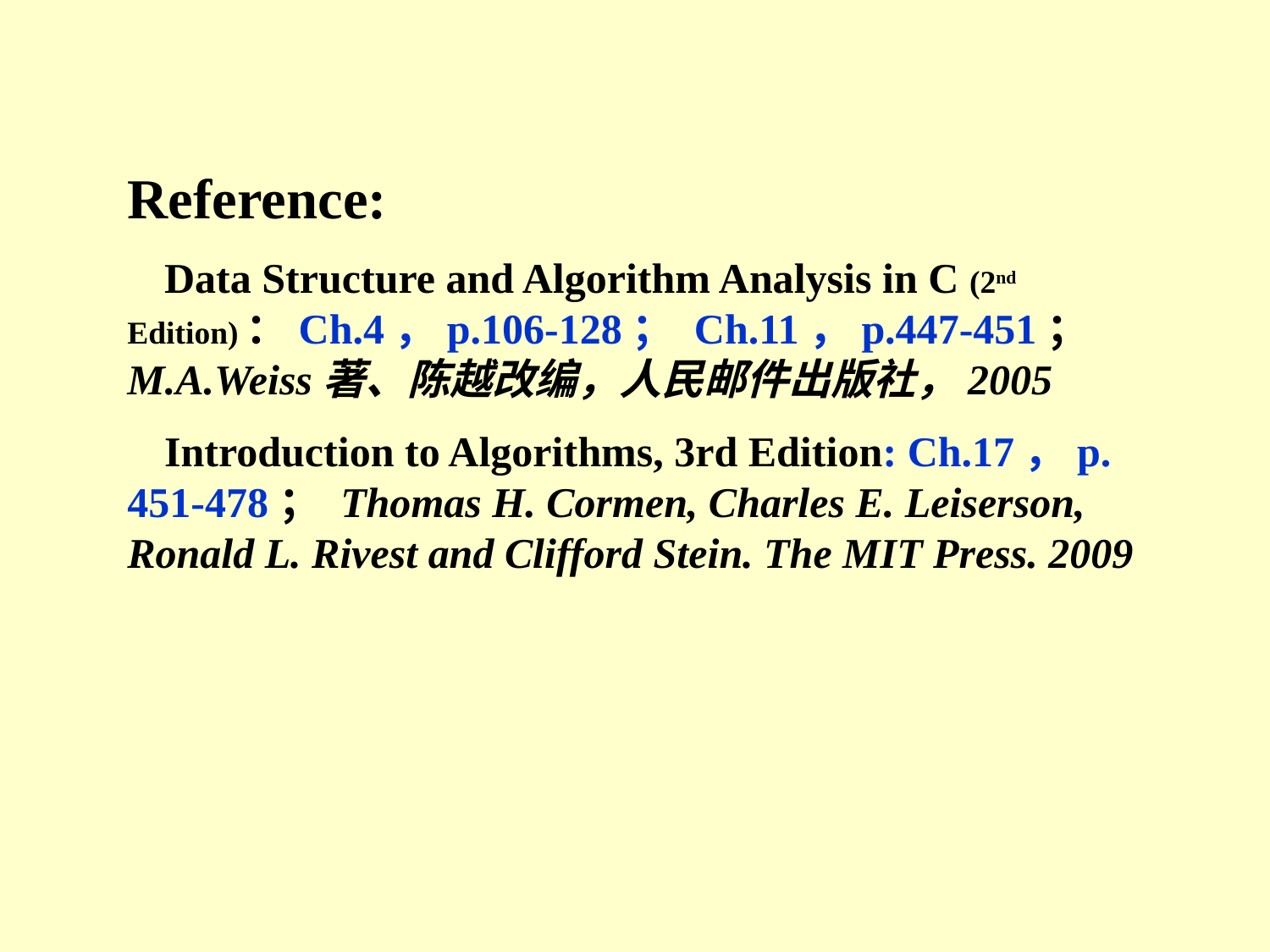

Reference:
Data Structure and Algorithm Analysis in C (2nd Edition)：Ch.4，p.106-128； Ch.11，p.447-451；M.A.Weiss著、陈越改编，人民邮件出版社，2005
Introduction to Algorithms, 3rd Edition: Ch.17，p. 451-478； Thomas H. Cormen, Charles E. Leiserson, Ronald L. Rivest and Clifford Stein. The MIT Press. 2009
26